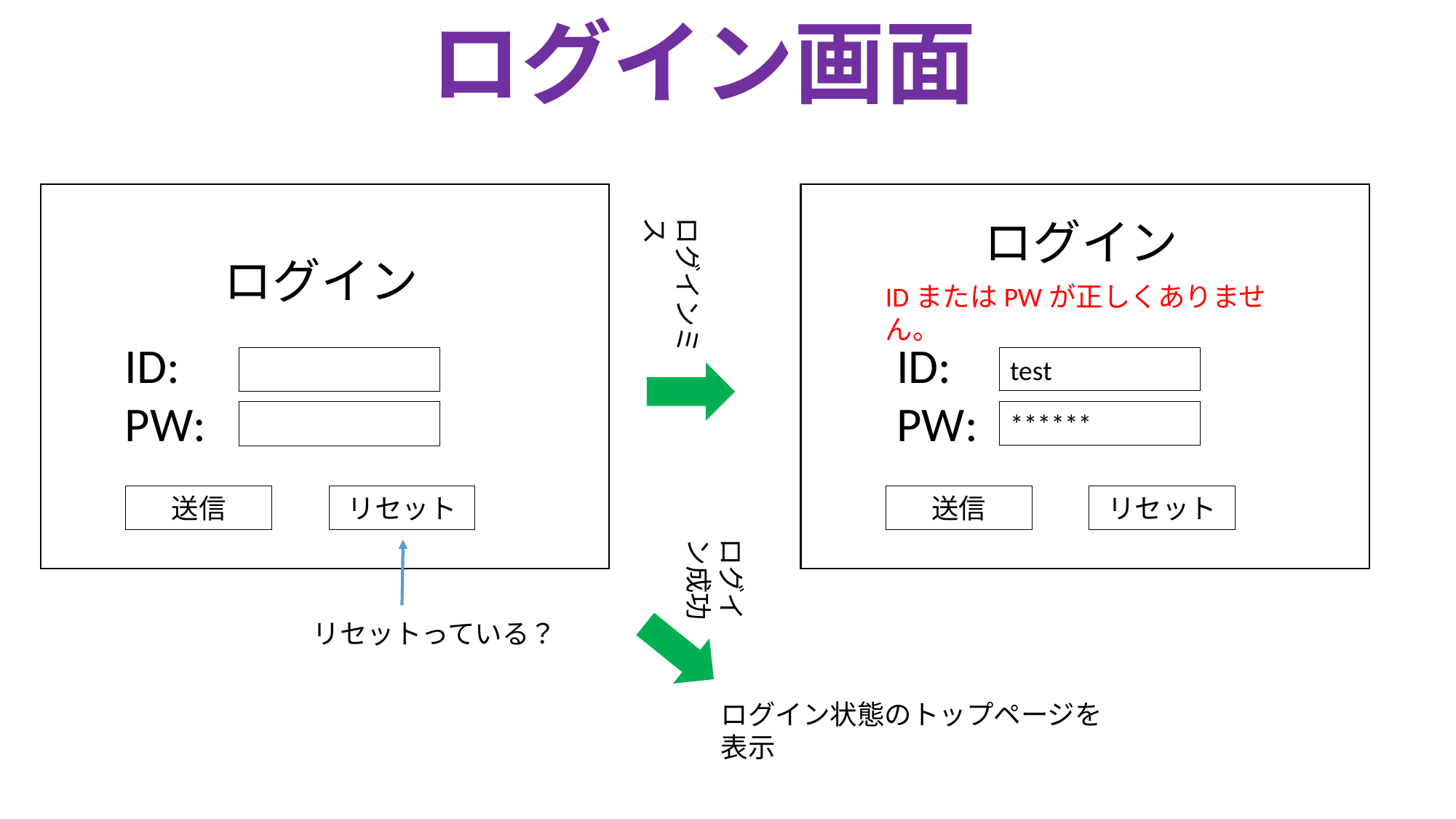

ログイン画面

ログインミス
ログイン
ログイン
IDまたはPWが正しくありません。
ID:
PW:
ID:
PW:

test

******
送信
リセット
送信
リセット
ログイン成功
リセットっている？

ログイン状態のトップページを表示